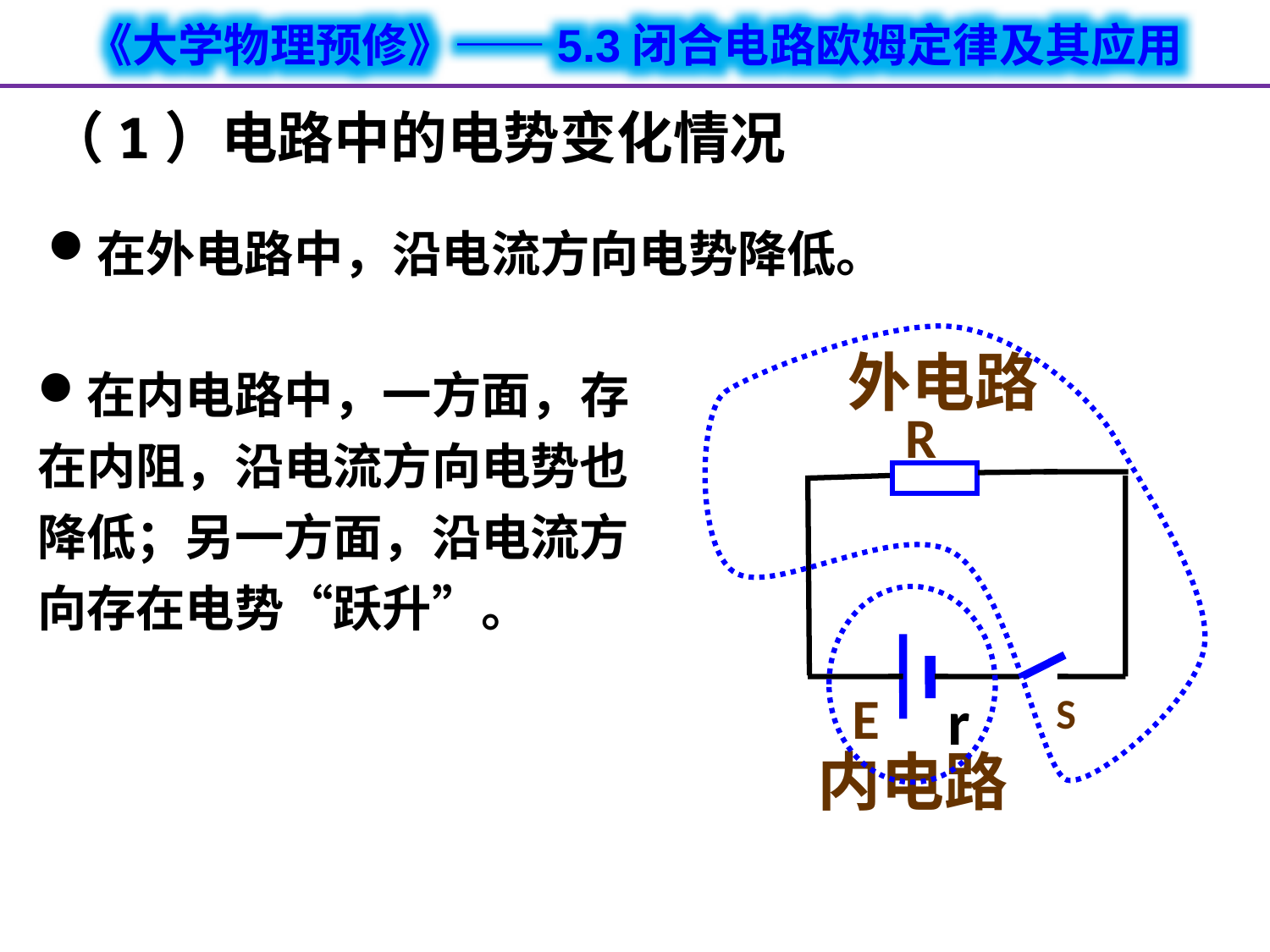

（1）电路中的电势变化情况
在外电路中，沿电流方向电势降低。

外电路
在内电路中，一方面，存在内阻，沿电流方向电势也降低；另一方面，沿电流方向存在电势“跃升”。
R

S

E
r

内电路